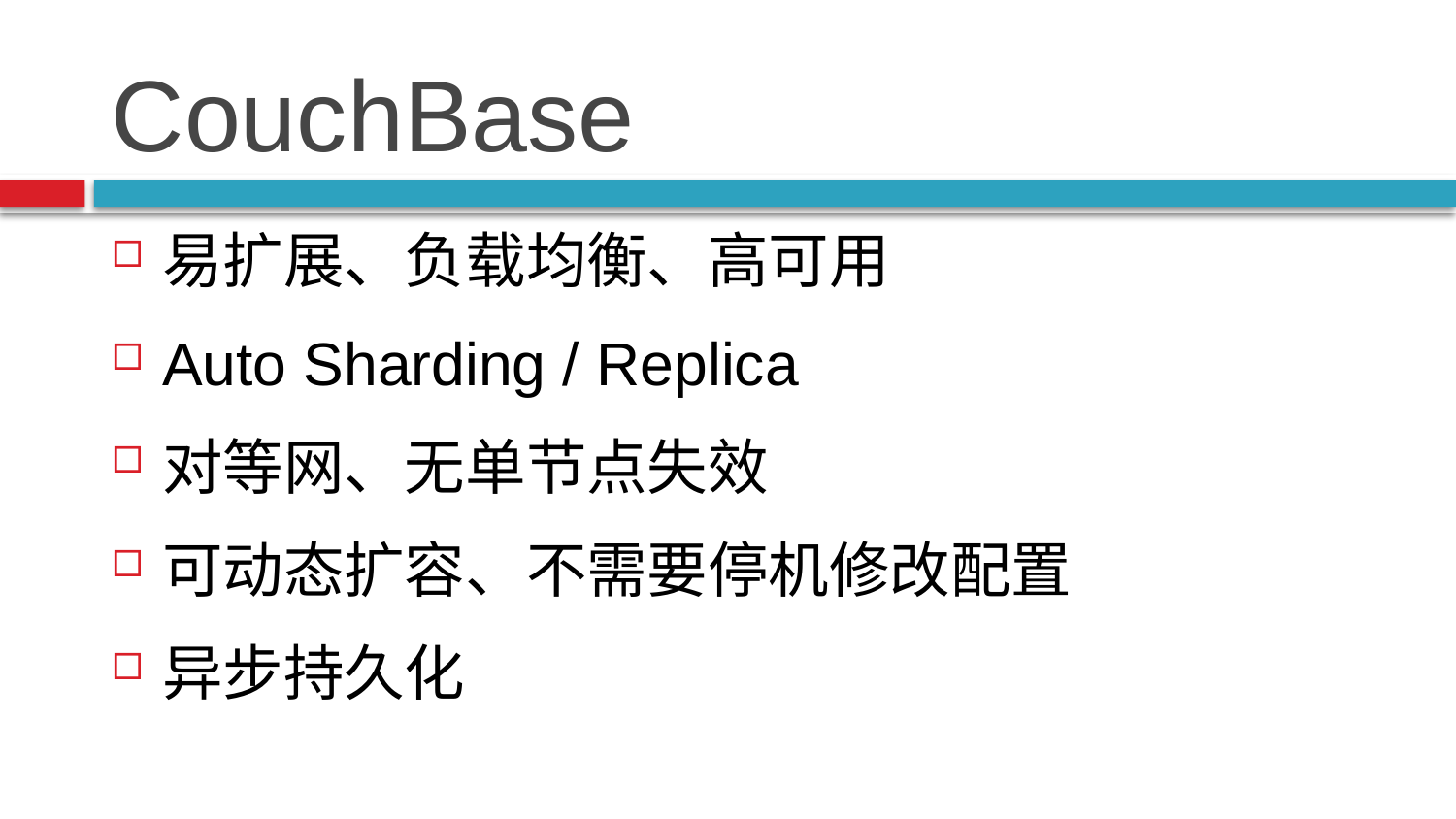

# CouchBase
易扩展、负载均衡、高可用
Auto Sharding / Replica
对等网、无单节点失效
可动态扩容、不需要停机修改配置
异步持久化